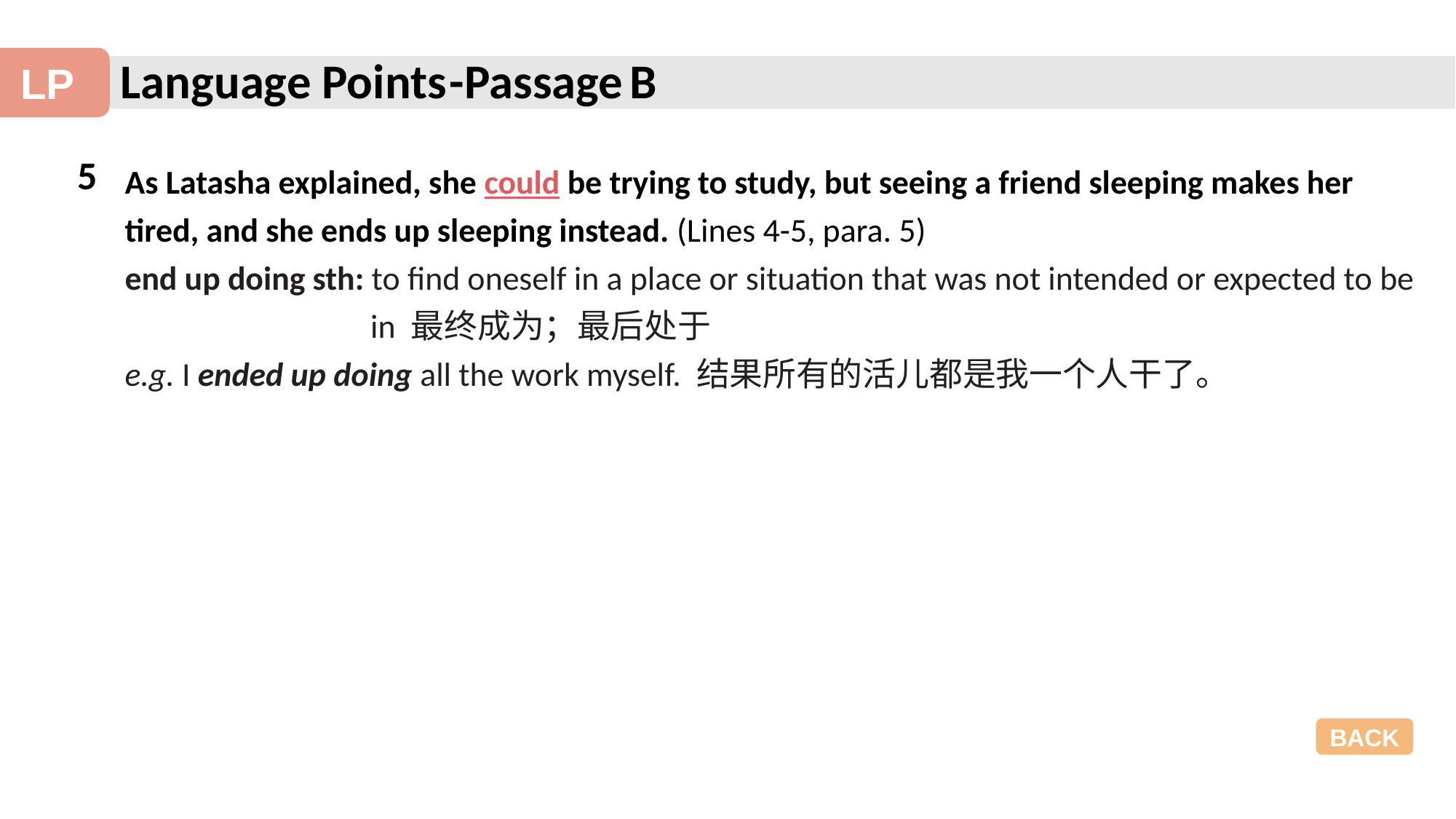

-Passage B
5
As Latasha explained, she could be trying to study, but seeing a friend sleeping makes her tired, and she ends up sleeping instead. (Lines 4-5, para. 5)
end up doing sth: to find oneself in a place or situation that was not intended or expected to be in 最终成为；最后处于
e.g. I ended up doing all the work myself. 结果所有的活儿都是我一个人干了。
BACK